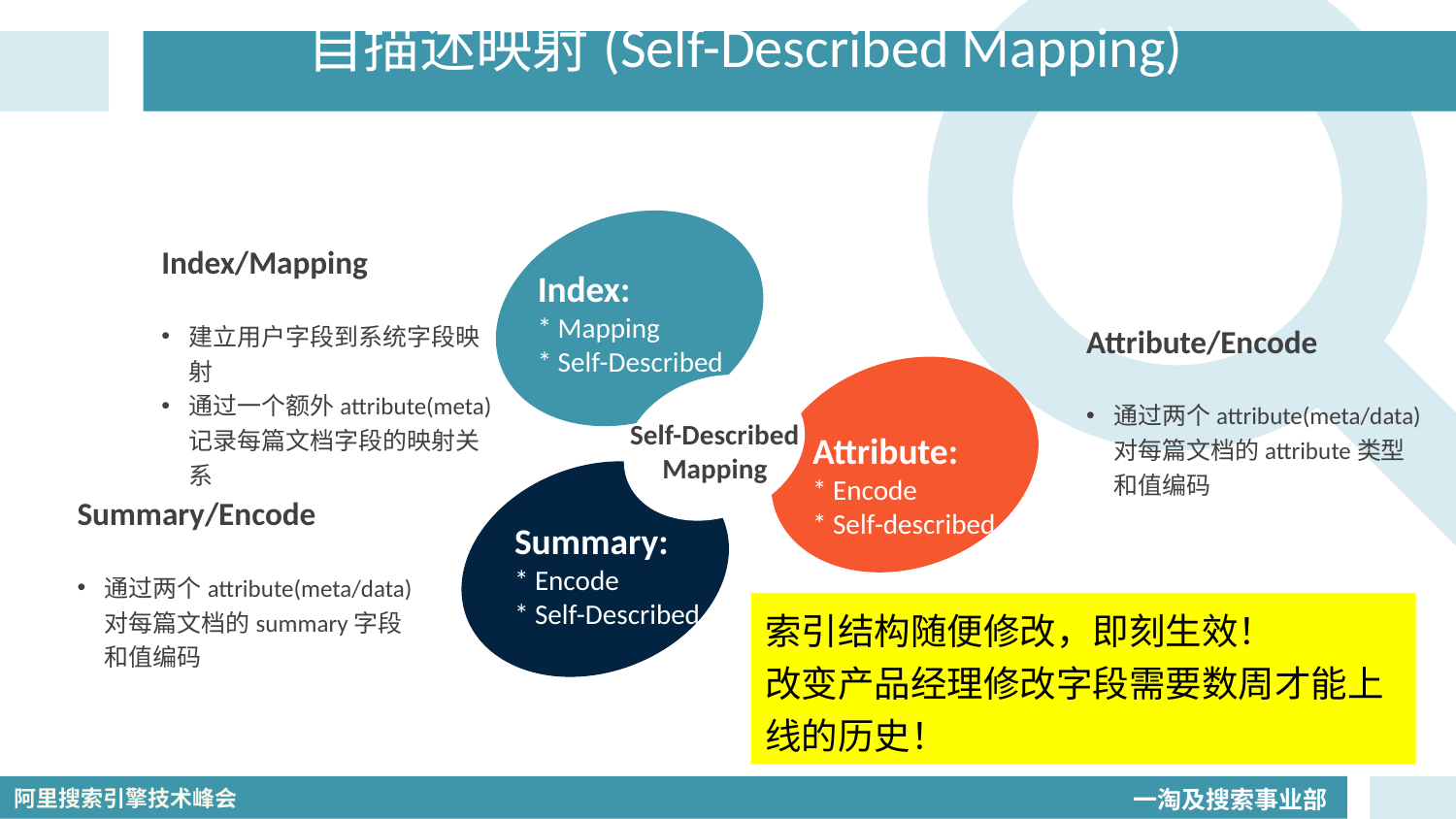

# 自描述映射(Self-Described Mapping)

Index/Mapping

建立用户字段到系统字段映射
通过一个额外attribute(meta)记录每篇文档字段的映射关系
Index:
* Mapping
* Self-Described
Attribute/Encode

通过两个attribute(meta/data)对每篇文档的attribute类型和值编码
Self-Described
Mapping
Attribute:
* Encode
* Self-described
Summary/Encode

通过两个attribute(meta/data)对每篇文档的summary字段和值编码
Summary:
* Encode
* Self-Described
索引结构随便修改，即刻生效！
改变产品经理修改字段需要数周才能上线的历史！